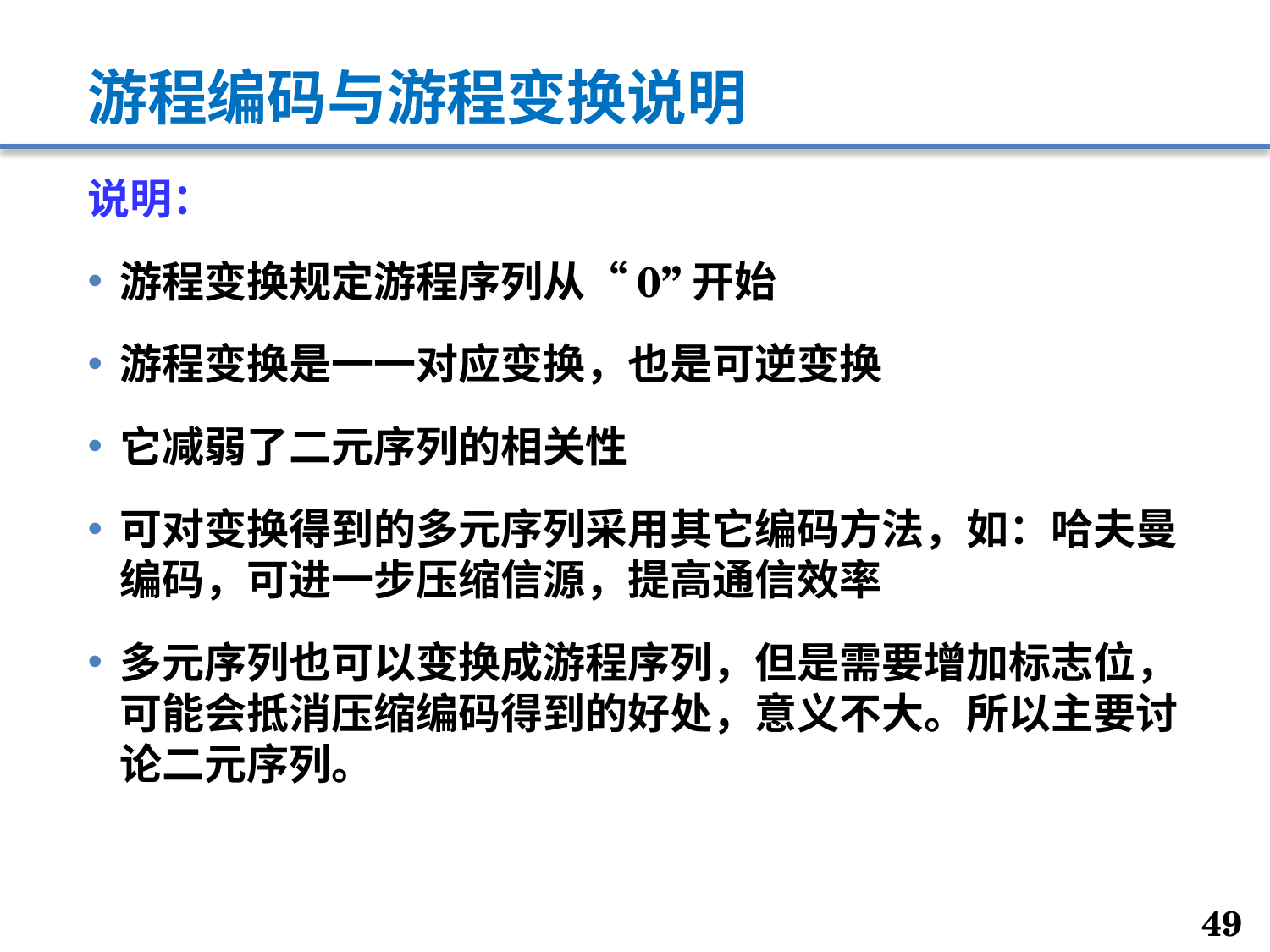

# 游程编码与游程变换说明
说明：
游程变换规定游程序列从“0”开始
游程变换是一一对应变换，也是可逆变换
它减弱了二元序列的相关性
可对变换得到的多元序列采用其它编码方法，如：哈夫曼编码，可进一步压缩信源，提高通信效率
多元序列也可以变换成游程序列，但是需要增加标志位，可能会抵消压缩编码得到的好处，意义不大。所以主要讨论二元序列。
49